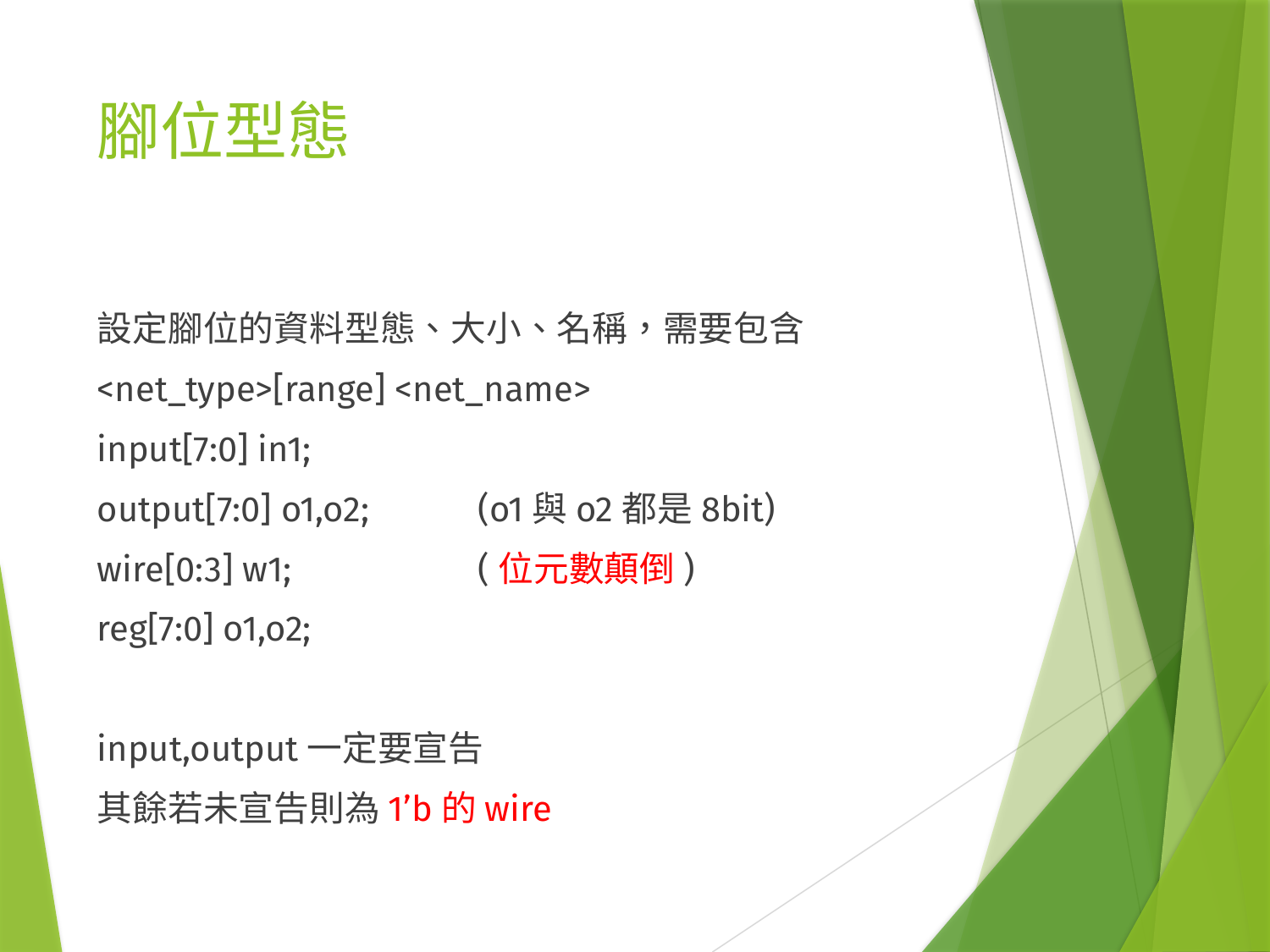

# 腳位型態
設定腳位的資料型態、大小、名稱，需要包含
<net_type>[range] <net_name>
input[7:0] in1;
output[7:0] o1,o2;	(o1與o2都是8bit)
wire[0:3] w1;		(位元數顛倒)
reg[7:0] o1,o2;

input,output一定要宣告
其餘若未宣告則為1’b的wire